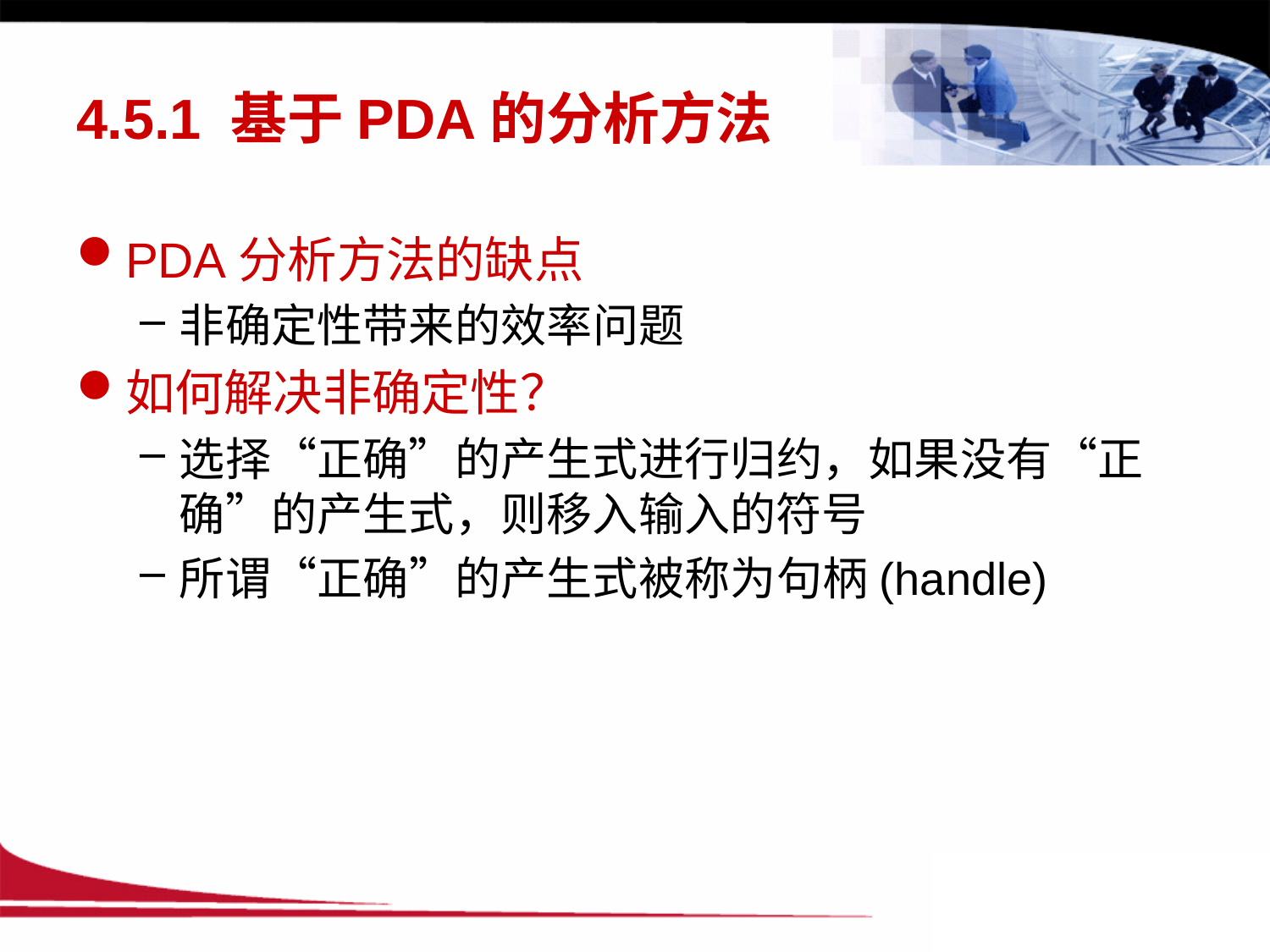

# 4.5.1 基于PDA的分析方法
PDA分析方法的缺点
非确定性带来的效率问题
如何解决非确定性？
选择“正确”的产生式进行归约，如果没有“正确”的产生式，则移入输入的符号
所谓“正确”的产生式被称为句柄(handle)